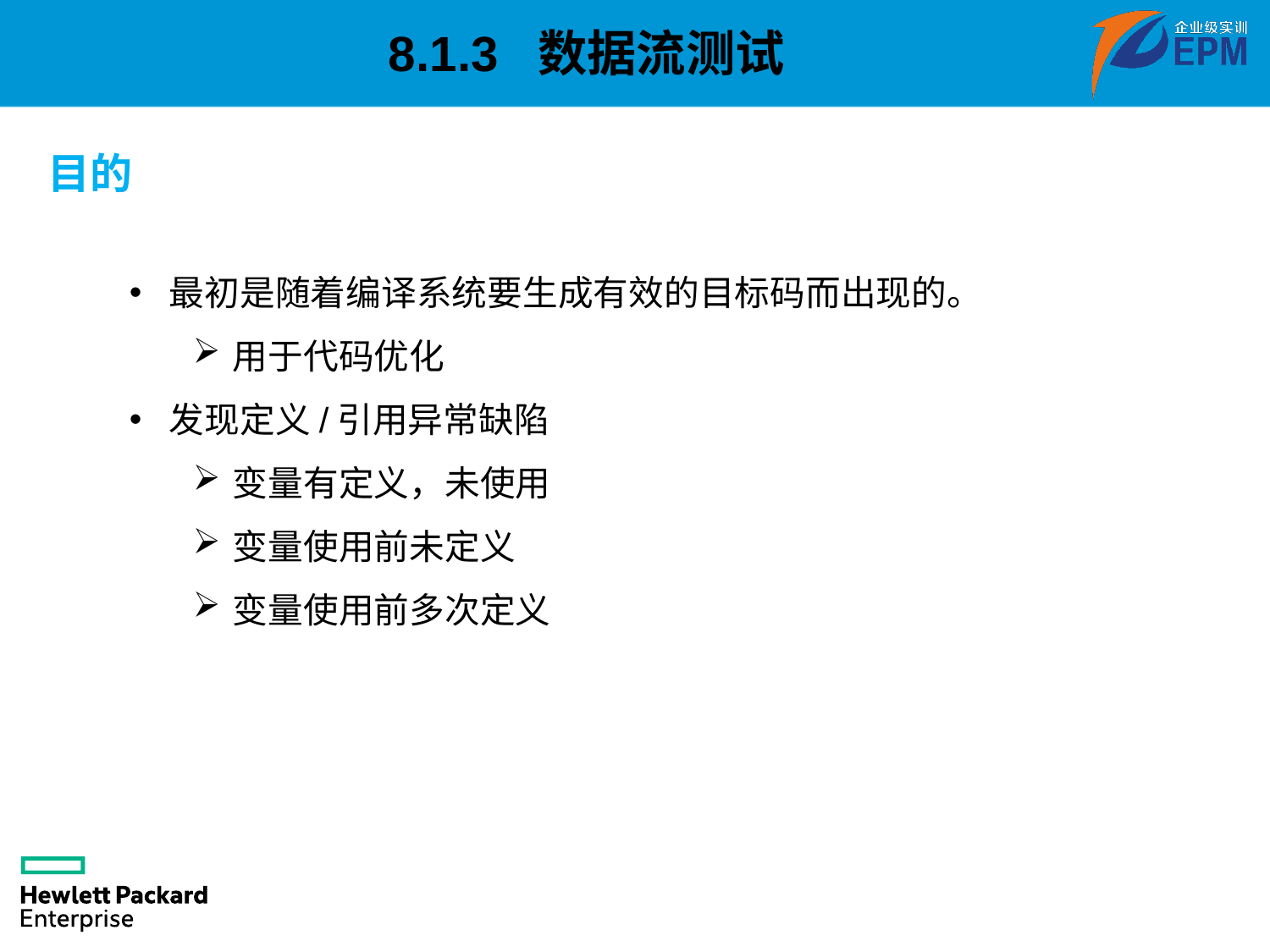

8.1.3  数据流测试
目的
最初是随着编译系统要生成有效的目标码而出现的。
用于代码优化
发现定义/引用异常缺陷
变量有定义，未使用
变量使用前未定义
变量使用前多次定义